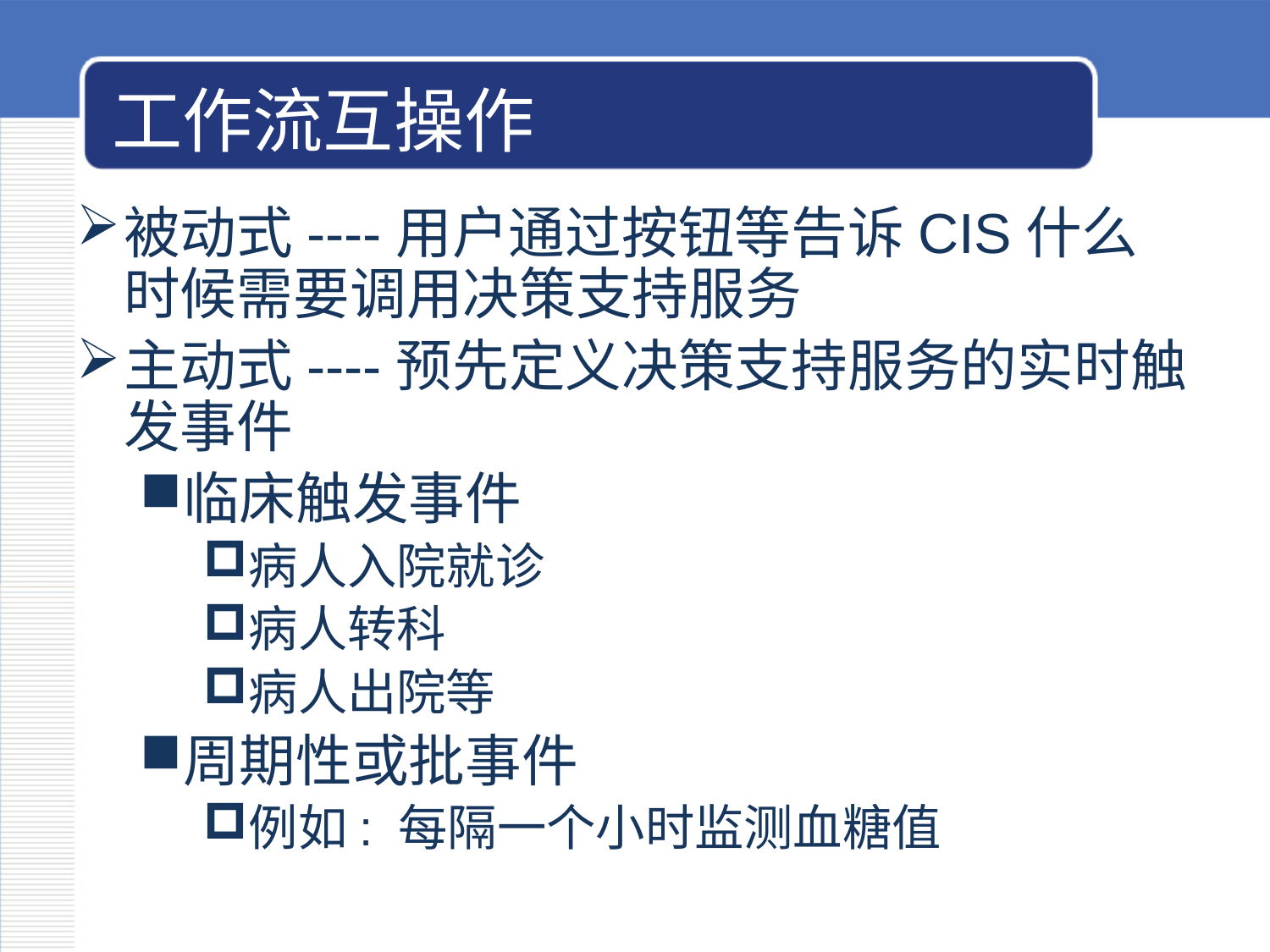

# 工作流互操作
被动式----用户通过按钮等告诉CIS什么时候需要调用决策支持服务
主动式----预先定义决策支持服务的实时触发事件
临床触发事件
病人入院就诊
病人转科
病人出院等
周期性或批事件
例如: 每隔一个小时监测血糖值